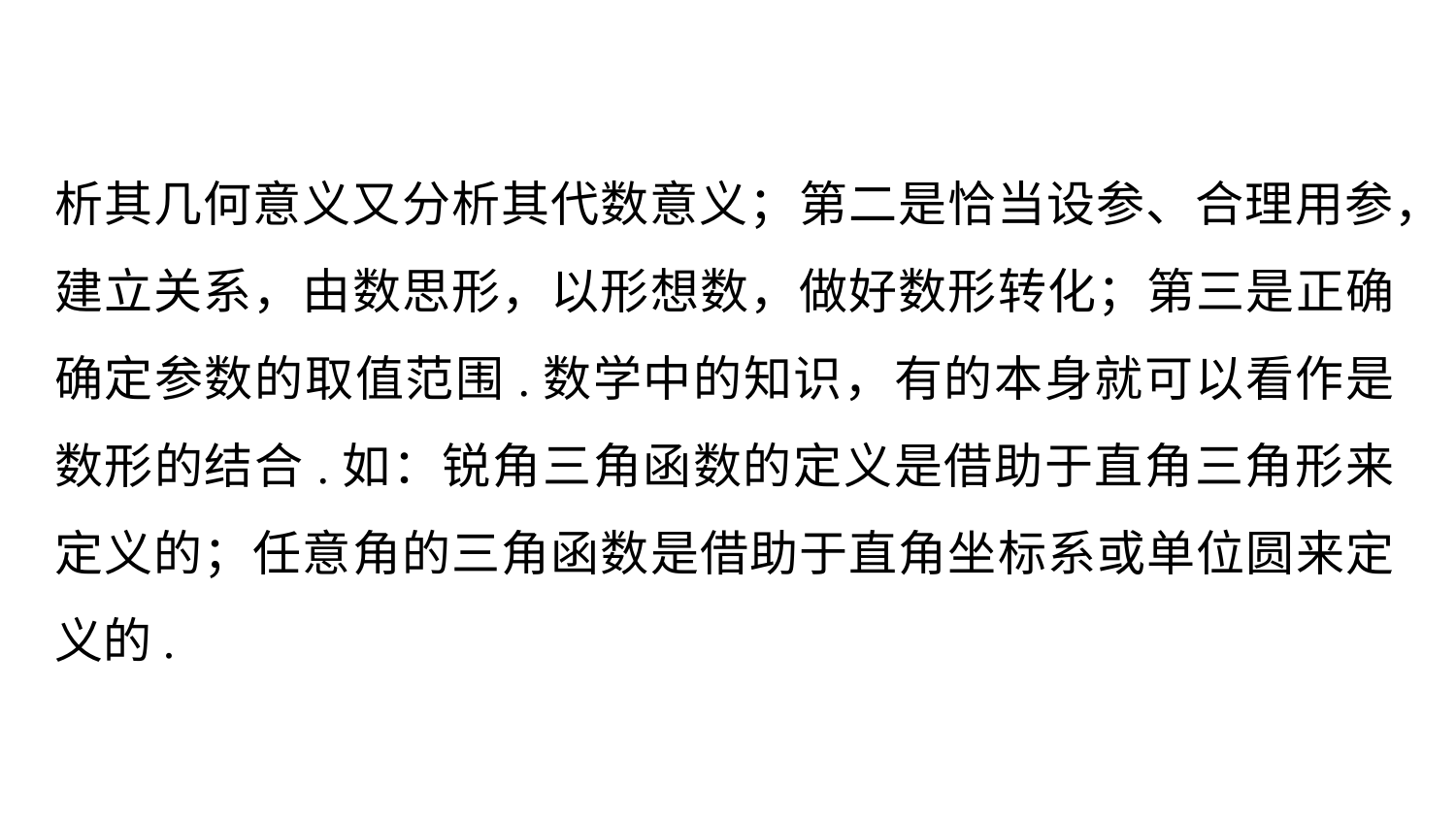

析其几何意义又分析其代数意义；第二是恰当设参、合理用参，建立关系，由数思形，以形想数，做好数形转化；第三是正确确定参数的取值范围.数学中的知识，有的本身就可以看作是数形的结合.如：锐角三角函数的定义是借助于直角三角形来定义的；任意角的三角函数是借助于直角坐标系或单位圆来定义的.